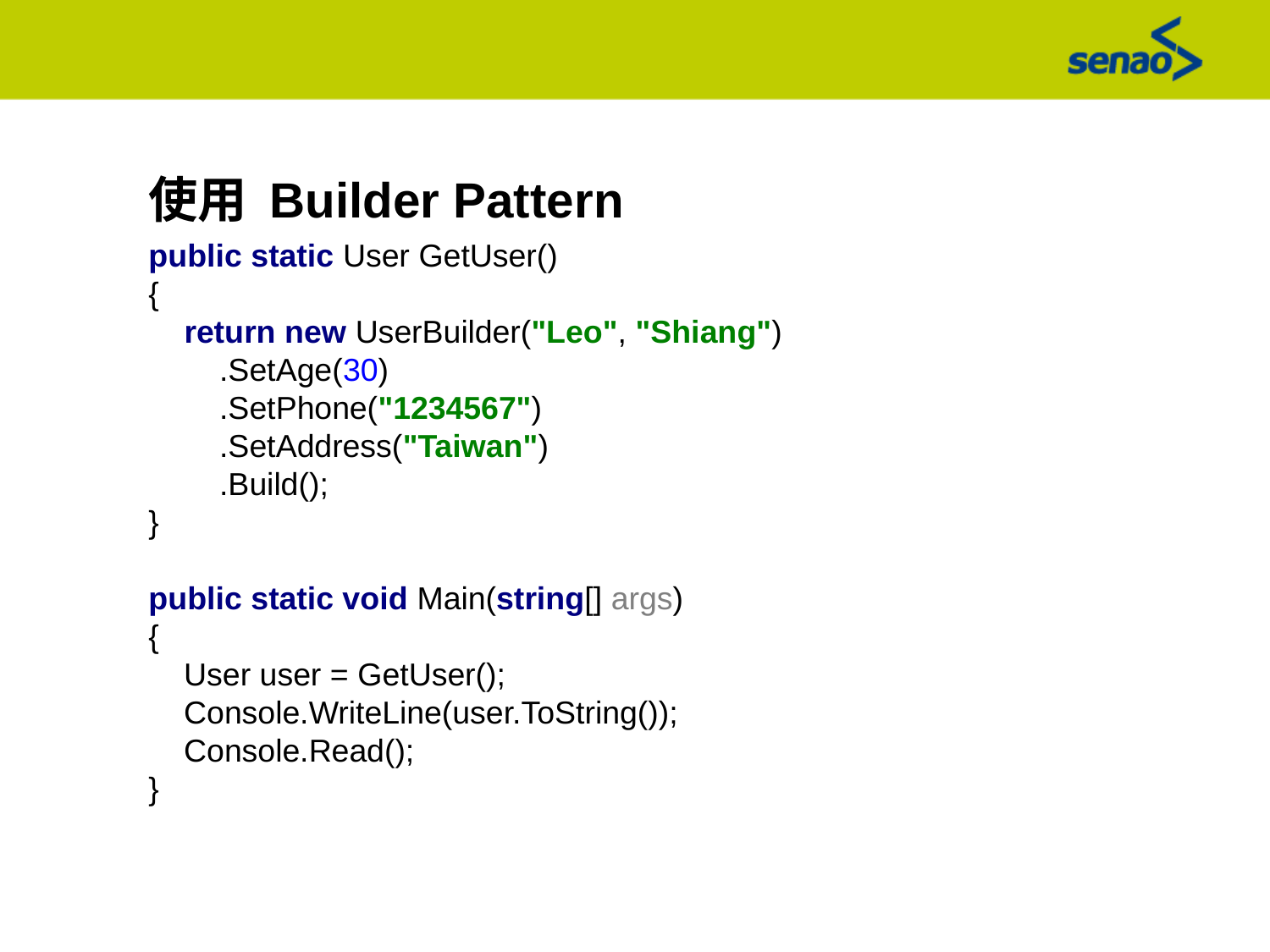

使用 Builder Pattern
public static User GetUser()
{
    return new UserBuilder("Leo", "Shiang")
        .SetAge(30)
        .SetPhone("1234567")
        .SetAddress("Taiwan")
        .Build();
}
public static void Main(string[] args)
{
    User user = GetUser();
    Console.WriteLine(user.ToString());
    Console.Read();
}